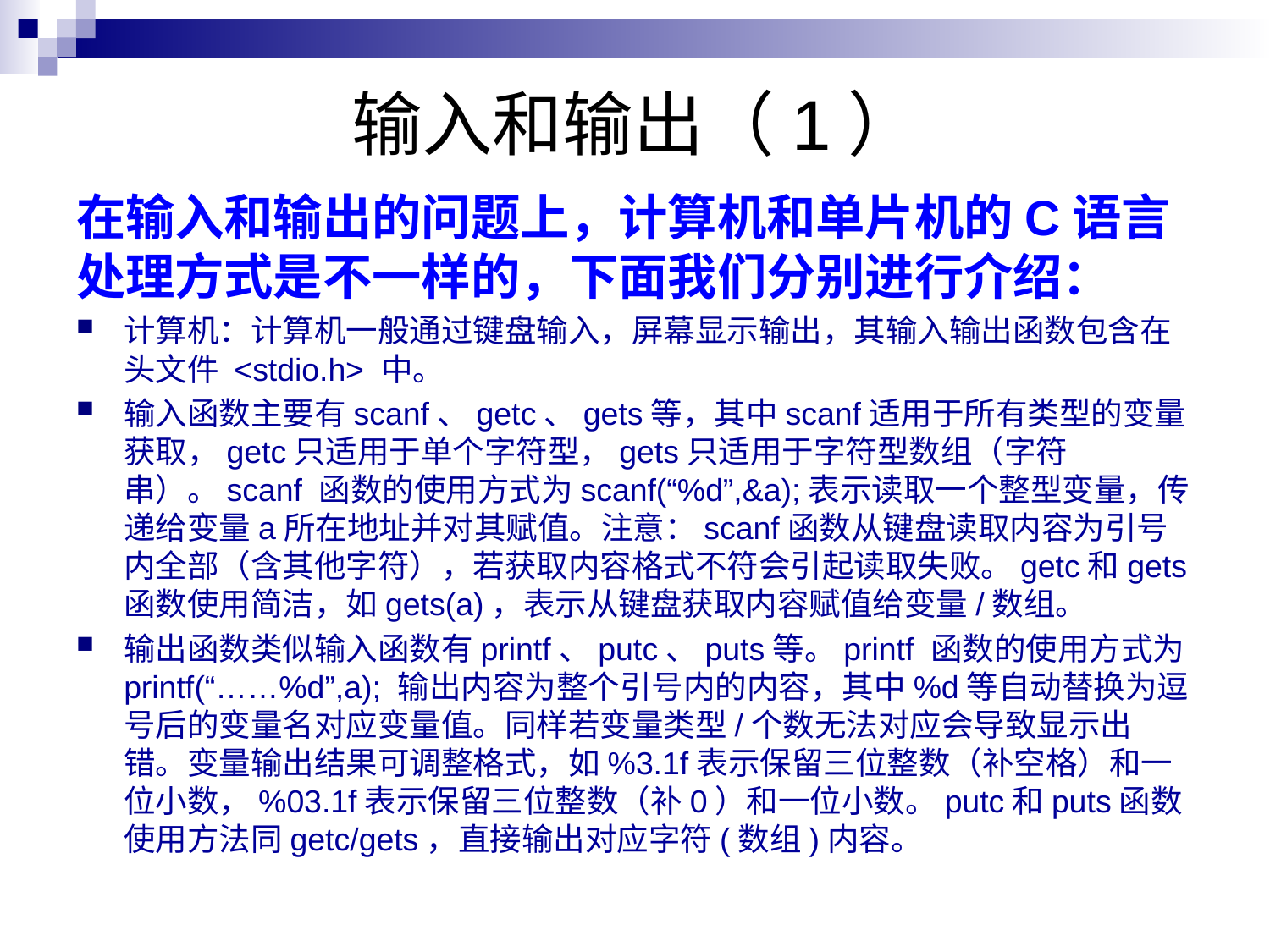

# 输入和输出（1）
在输入和输出的问题上，计算机和单片机的C语言处理方式是不一样的，下面我们分别进行介绍：
计算机：计算机一般通过键盘输入，屏幕显示输出，其输入输出函数包含在头文件 <stdio.h> 中。
输入函数主要有scanf、getc、gets等，其中scanf适用于所有类型的变量获取，getc只适用于单个字符型，gets只适用于字符型数组（字符串）。scanf 函数的使用方式为scanf(“%d”,&a);表示读取一个整型变量，传递给变量a所在地址并对其赋值。注意：scanf函数从键盘读取内容为引号内全部（含其他字符），若获取内容格式不符会引起读取失败。getc和gets函数使用简洁，如gets(a)，表示从键盘获取内容赋值给变量/数组。
输出函数类似输入函数有printf、putc、puts等。printf 函数的使用方式为printf(“……%d”,a); 输出内容为整个引号内的内容，其中%d等自动替换为逗号后的变量名对应变量值。同样若变量类型/个数无法对应会导致显示出错。变量输出结果可调整格式，如%3.1f表示保留三位整数（补空格）和一位小数，%03.1f表示保留三位整数（补0）和一位小数。putc和puts函数使用方法同getc/gets，直接输出对应字符(数组)内容。